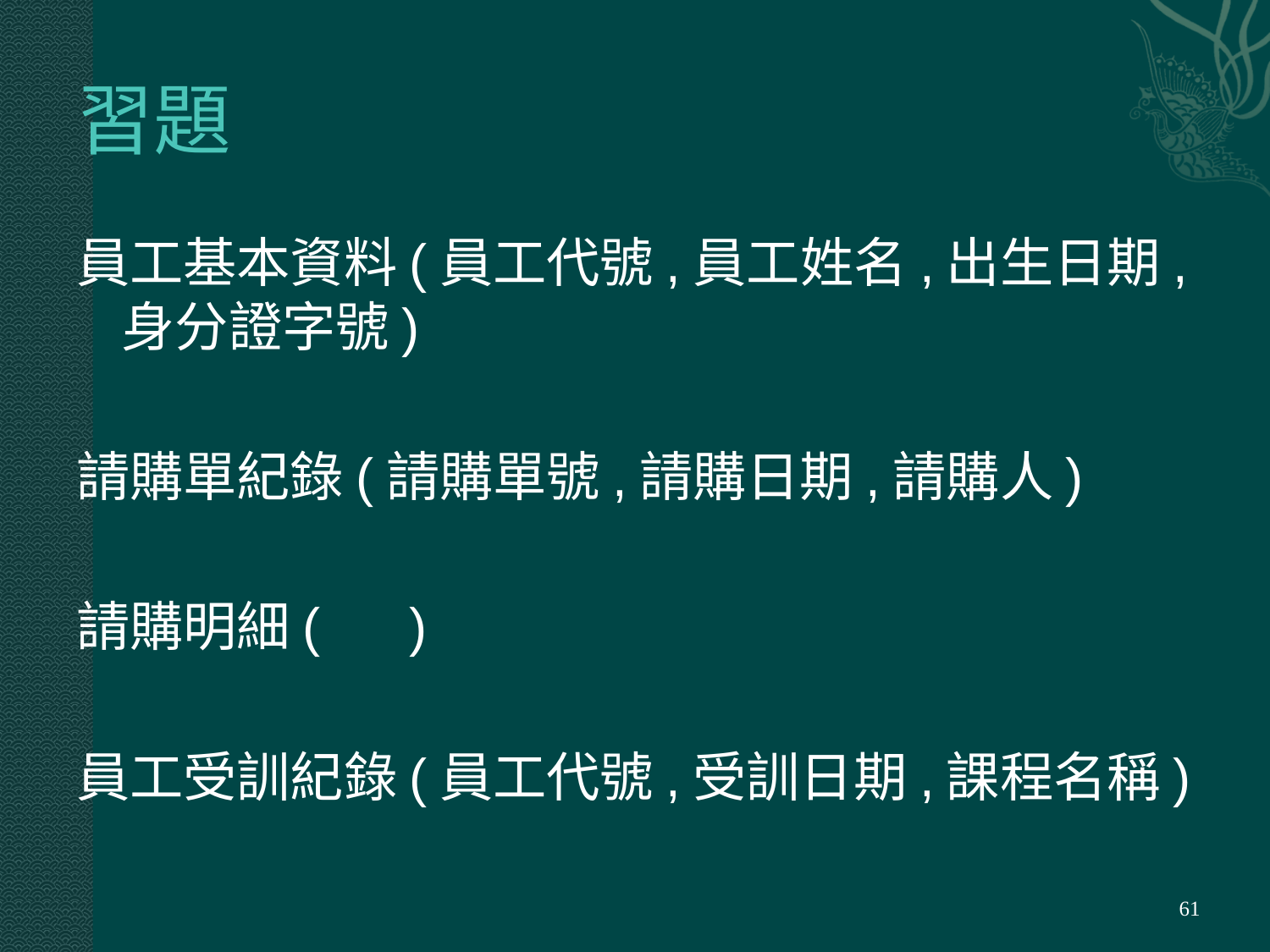

# 習題
員工基本資料(員工代號,員工姓名,出生日期,身分證字號)

請購單紀錄(請購單號,請購日期,請購人)

請購明細(      )

員工受訓紀錄(員工代號,受訓日期,課程名稱)

61